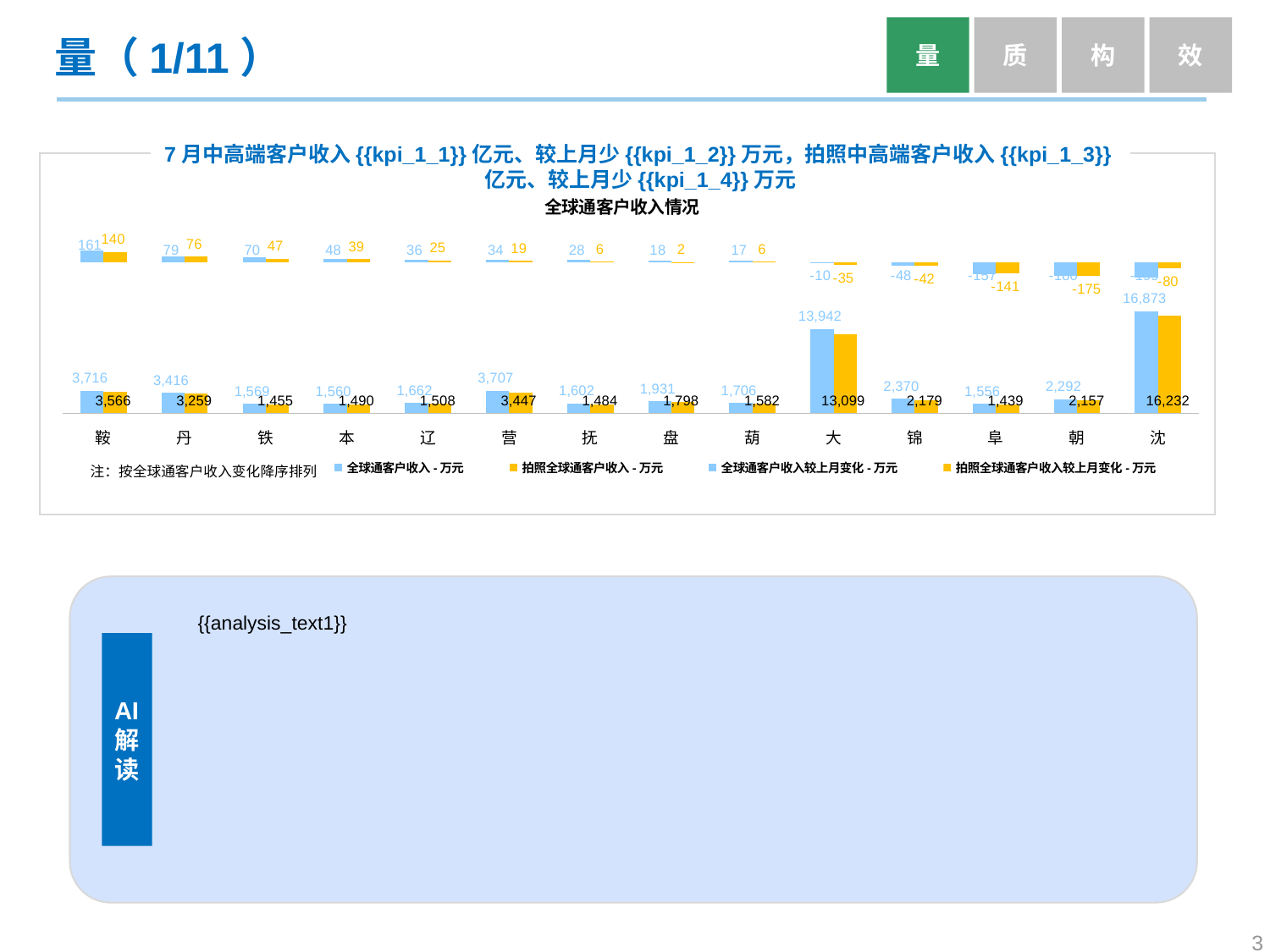

量
质
构
效
量（1/11）
7月中高端客户收入{{kpi_1_1}}亿元、较上月少{{kpi_1_2}}万元，拍照中高端客户收入{{kpi_1_3}}亿元、较上月少{{kpi_1_4}}万元
|  |
| --- |

### Chart: 全球通客户收入情况

| Category | 全球通客户收入-万元 | 拍照全球通客户收入-万元 | 全球通客户收入较上月变化-万元 | 拍照全球通客户收入较上月变化-万元 |
|---|---|---|---|---|
| 鞍 | 3715.543281 | 3565.633818 | 161.223281 | 139.563818 |
| 丹 | 3416.210272 | 3258.760427 | 79.0902719999999 | 76.400427 |
| 铁 | 1568.844429 | 1454.555479 | 70.1644289999999 | 46.7954790000001 |
| 本 | 1560.429038 | 1489.620614 | 47.8190380000001 | 38.6206139999999 |
| 辽 | 1661.923539 | 1507.741227 | 36.0335389999998 | 25.3212269999999 |
| 营 | 3706.807118 | 3446.965643 | 34.3071180000002 | 19.4956430000002 |
| 抚 | 1601.980592 | 1483.904671 | 28.2505919999999 | 6.39467100000002 |
| 盘 | 1930.516773 | 1798.080566 | 18.1867730000001 | 2.20056599999998 |
| 葫 | 1706.245532 | 1581.714854 | 17.195532 | 6.1648540000001 |
| 大 | 13941.555035 | 13099.428655 | -10.4349650000004 | -34.9913450000004 |
| 锦 | 2370.099125 | 2178.974735 | -47.680875 | -41.9552650000001 |
| 阜 | 1556.325256 | 1439.466017 | -156.584744 | -141.483983 |
| 朝 | 2292.048484 | 2156.764449 | -180.091516 | -174.855551 |
| 沈 | 16872.963931 | 16231.907437 | -198.946069000001 | -79.7625630000002 |
注：按全球通客户收入变化降序排列

{{analysis_text1}}
AI解
读